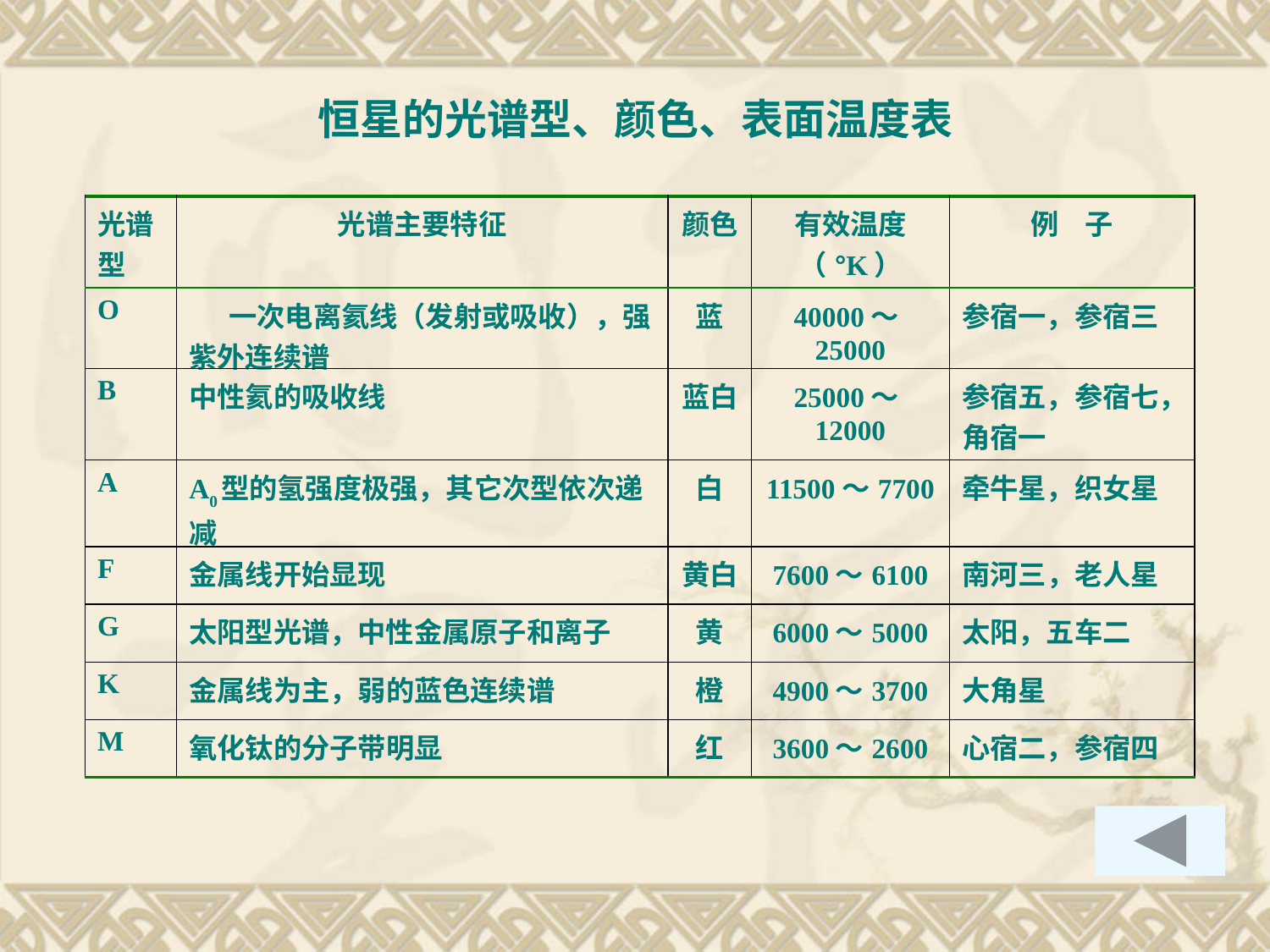

恒星的光谱型、颜色、表面温度表
| 光谱型 | 光谱主要特征 | 颜色 | 有效温度（°K） | 例 子 |
| --- | --- | --- | --- | --- |
| O | 一次电离氦线（发射或吸收），强紫外连续谱 | 蓝 | 40000～25000 | 参宿一，参宿三 |
| B | 中性氦的吸收线 | 蓝白 | 25000～12000 | 参宿五，参宿七，角宿一 |
| A | A0型的氢强度极强，其它次型依次递减 | 白 | 11500～7700 | 牵牛星，织女星 |
| F | 金属线开始显现 | 黄白 | 7600～6100 | 南河三，老人星 |
| G | 太阳型光谱，中性金属原子和离子 | 黄 | 6000～5000 | 太阳，五车二 |
| K | 金属线为主，弱的蓝色连续谱 | 橙 | 4900～3700 | 大角星 |
| M | 氧化钛的分子带明显 | 红 | 3600～2600 | 心宿二，参宿四 |